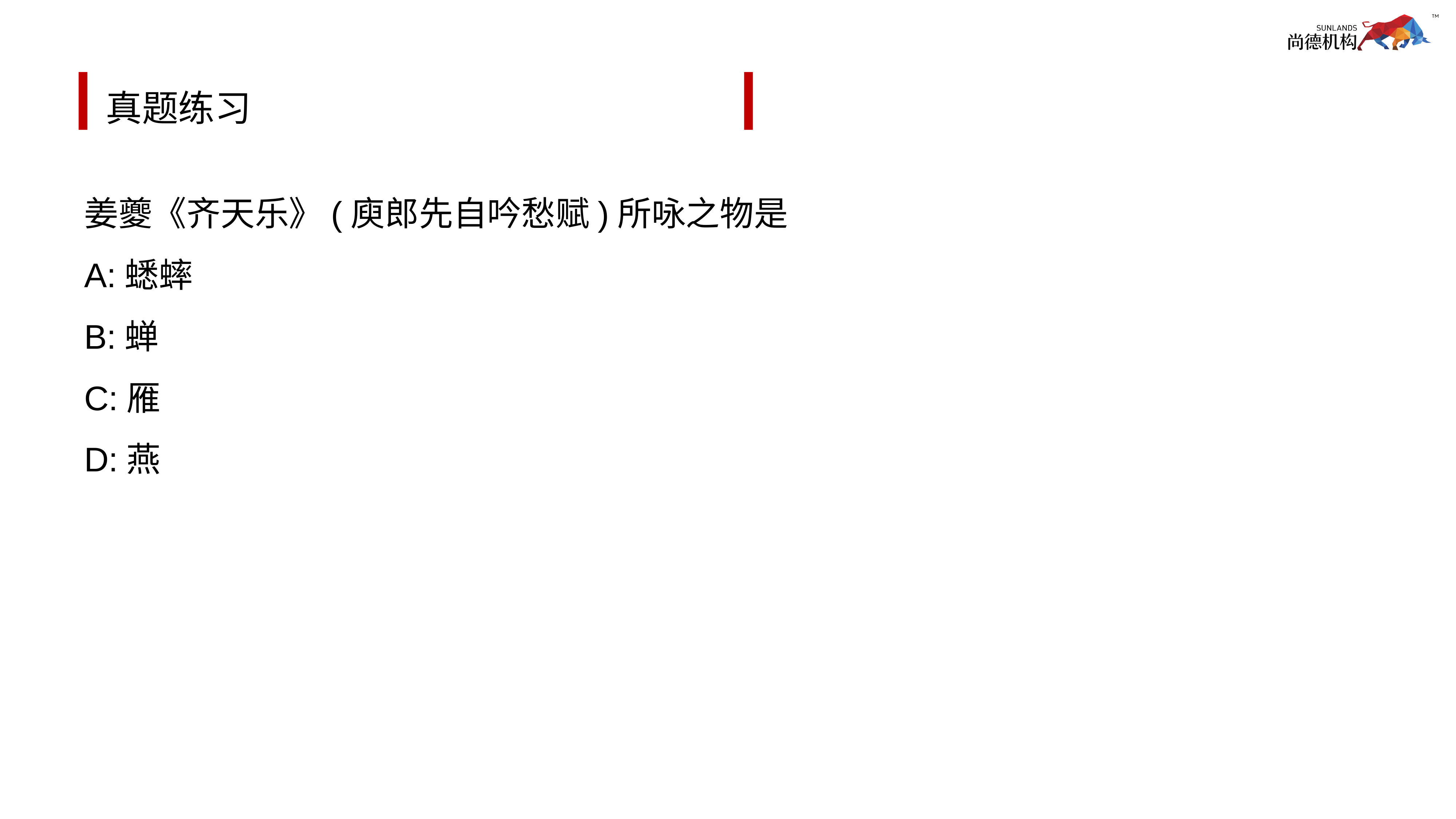

# 真题练习
姜夔《齐天乐》(庾郎先自吟愁赋)所咏之物是
A:蟋蟀
B:蝉
C:雁
D:燕